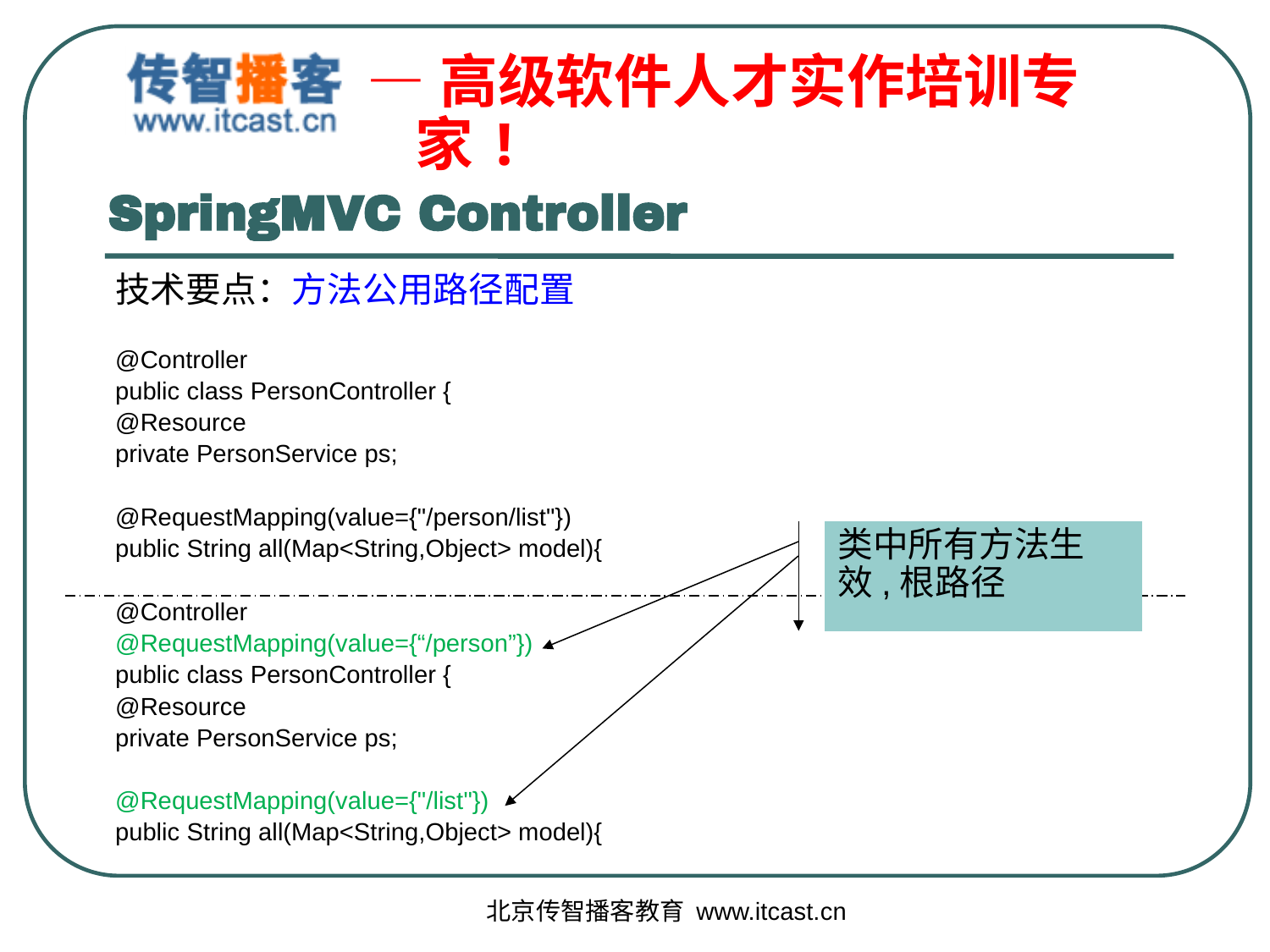

# SpringMVC Controller
技术要点：方法公用路径配置

@Controller
public class PersonController {
@Resource
private PersonService ps;

@RequestMapping(value={"/person/list"})
public String all(Map<String,Object> model){

@Controller
@RequestMapping(value={“/person”})
public class PersonController {
@Resource
private PersonService ps;

@RequestMapping(value={"/list"})
public String all(Map<String,Object> model){
类中所有方法生效,根路径
北京传智播客教育 www.itcast.cn